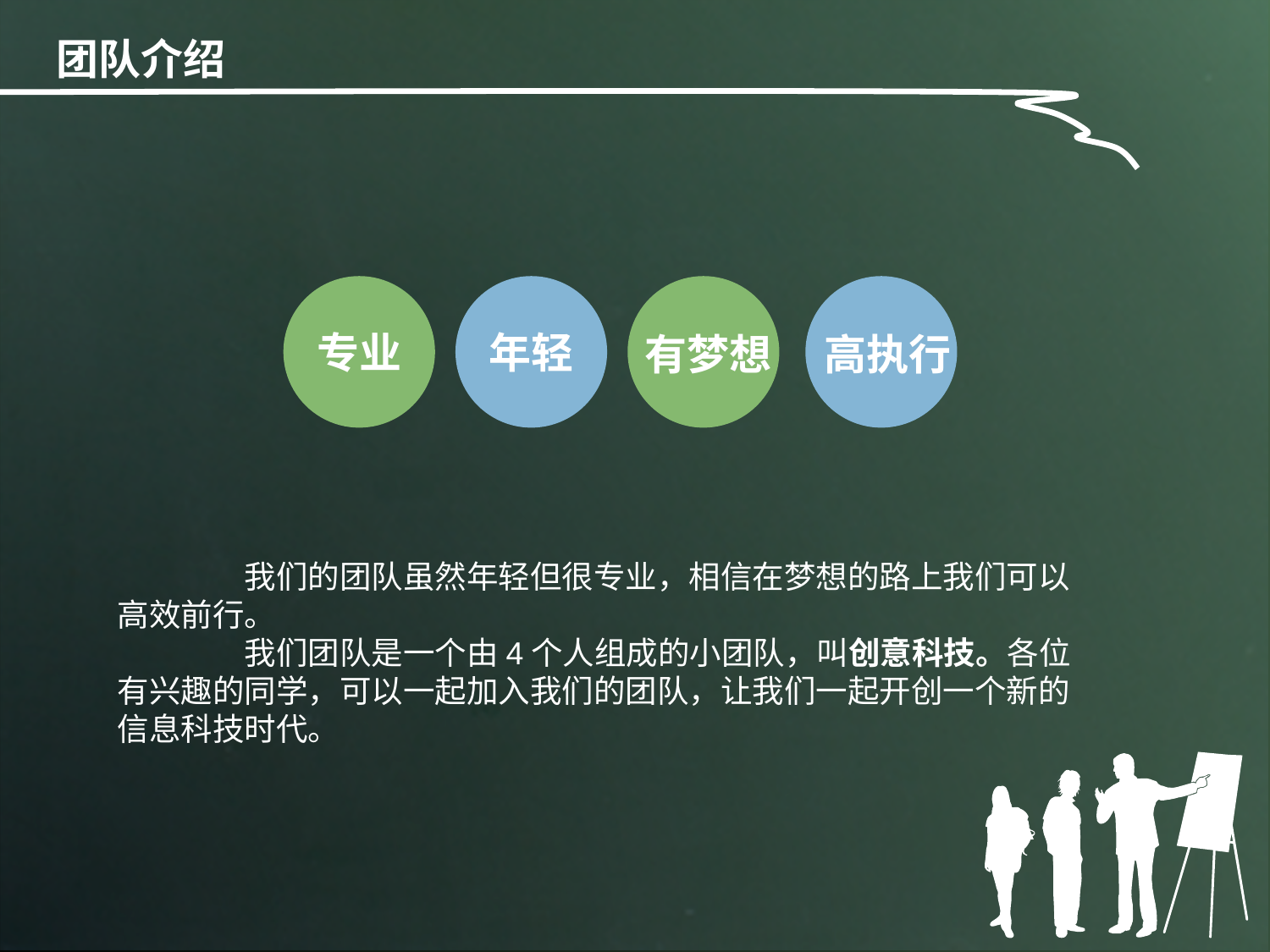

# 团队介绍

专业

年轻

有梦想

高执行
	我们的团队虽然年轻但很专业，相信在梦想的路上我们可以高效前行。
	我们团队是一个由4个人组成的小团队，叫创意科技。各位有兴趣的同学，可以一起加入我们的团队，让我们一起开创一个新的信息科技时代。